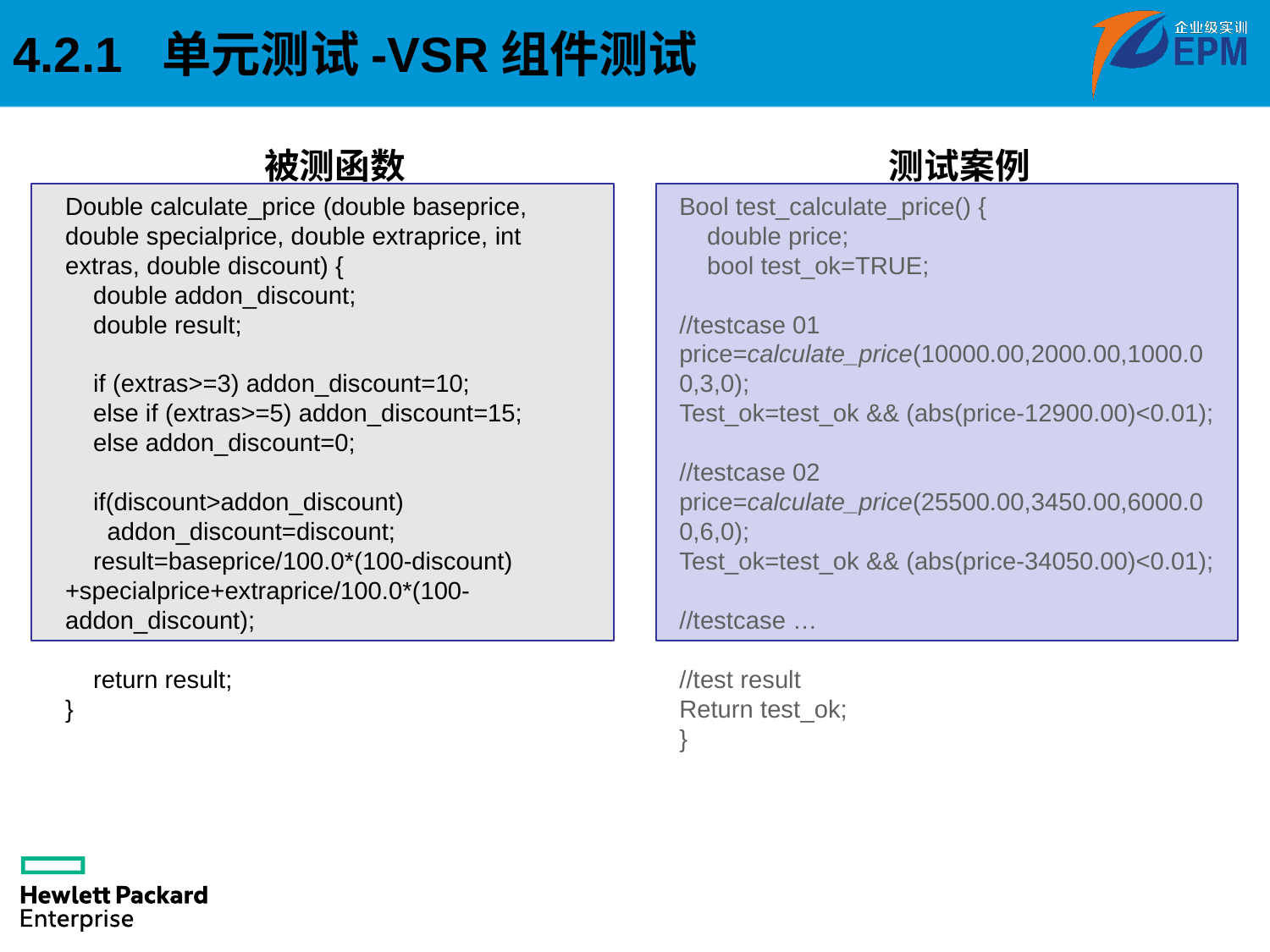

4.2.1  单元测试-VSR组件测试
被测函数
测试案例

Double calculate_price (double baseprice, double specialprice, double extraprice, int extras, double discount) {
    double addon_discount;
    double result;

    if (extras>=3) addon_discount=10;
    else if (extras>=5) addon_discount=15;
    else addon_discount=0;

    if(discount>addon_discount)
      addon_discount=discount;
    result=baseprice/100.0*(100-discount)+specialprice+extraprice/100.0*(100-addon_discount);

    return result;
}
Bool test_calculate_price() {
    double price;
    bool test_ok=TRUE;

//testcase 01       price=calculate_price(10000.00,2000.00,1000.00,3,0);
Test_ok=test_ok && (abs(price-12900.00)<0.01);

//testcase 02
price=calculate_price(25500.00,3450.00,6000.00,6,0);
Test_ok=test_ok && (abs(price-34050.00)<0.01);

//testcase …

//test result
Return test_ok;
}